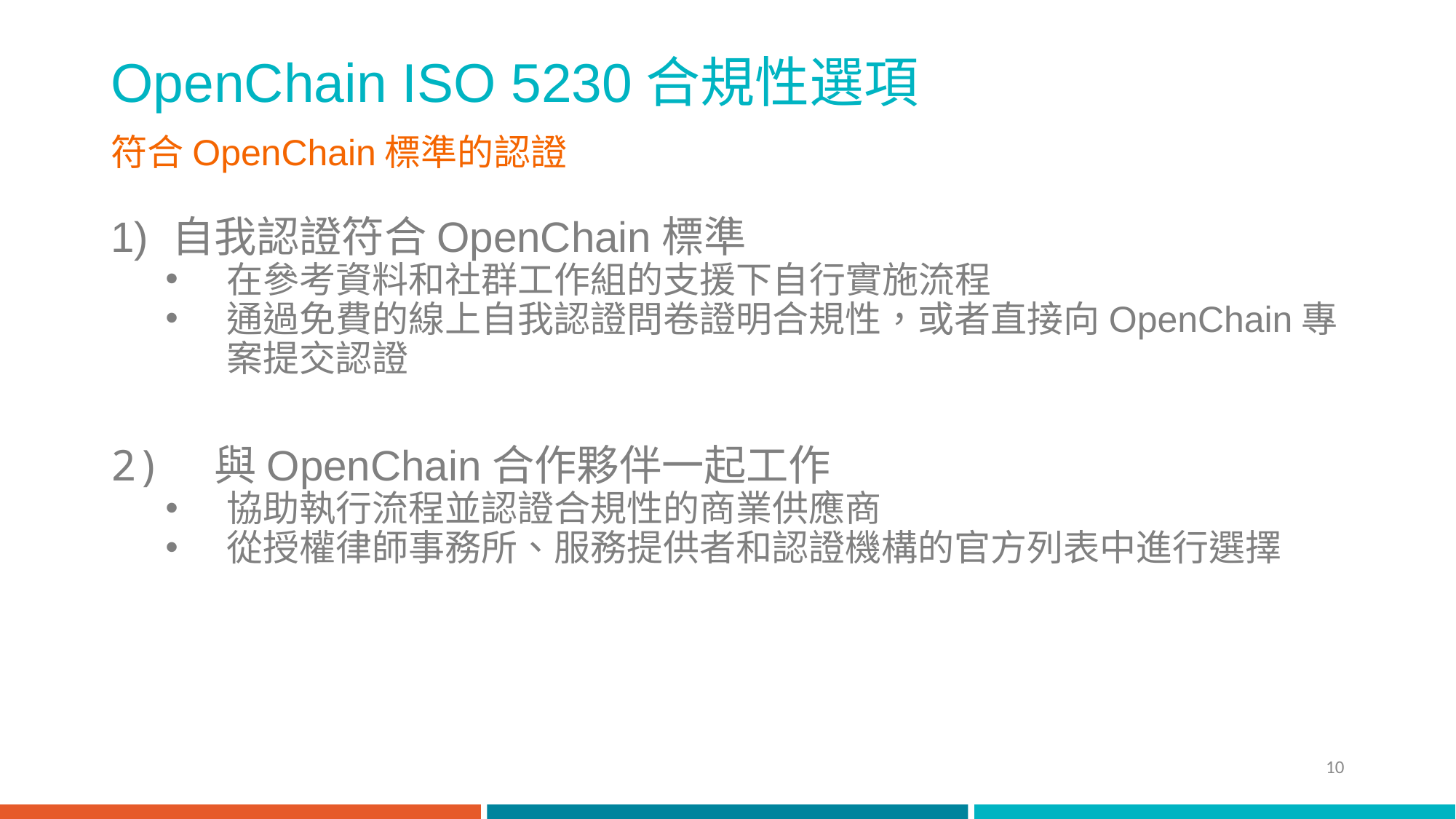

# OpenChain ISO 5230合規性選項
符合OpenChain標準的認證
自我認證符合OpenChain標準
在參考資料和社群工作組的支援下自行實施流程
通過免費的線上自我認證問卷證明合規性，或者直接向OpenChain專案提交認證

2)　與OpenChain合作夥伴一起工作
協助執行流程並認證合規性的商業供應商
從授權律師事務所、服務提供者和認證機構的官方列表中進行選擇
10